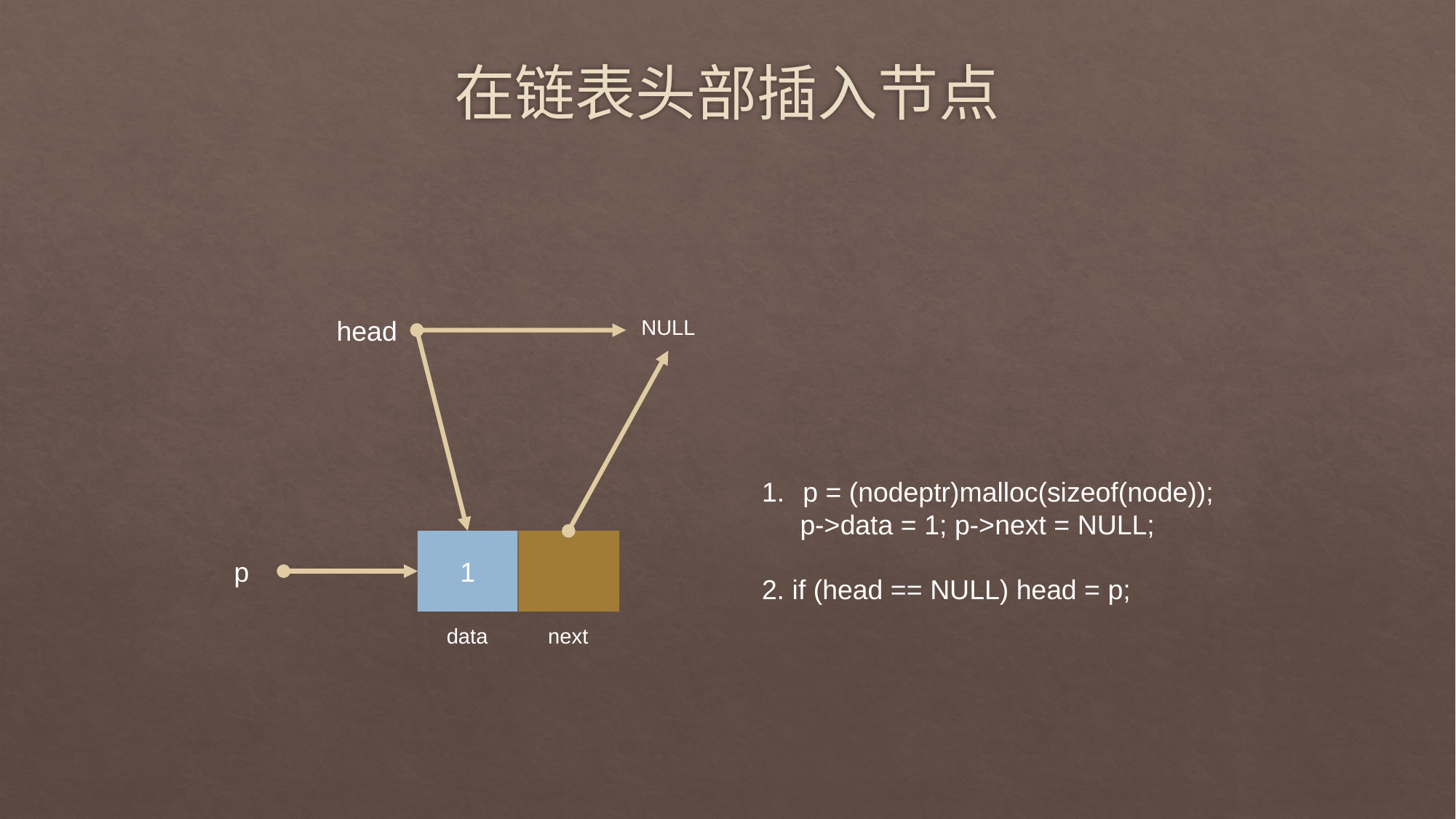

# 在链表头部插入节点
head
NULL
p = (nodeptr)malloc(sizeof(node));
     p->data = 1; p->next = NULL;
1
data

next
p

2. if (head == NULL) head = p;